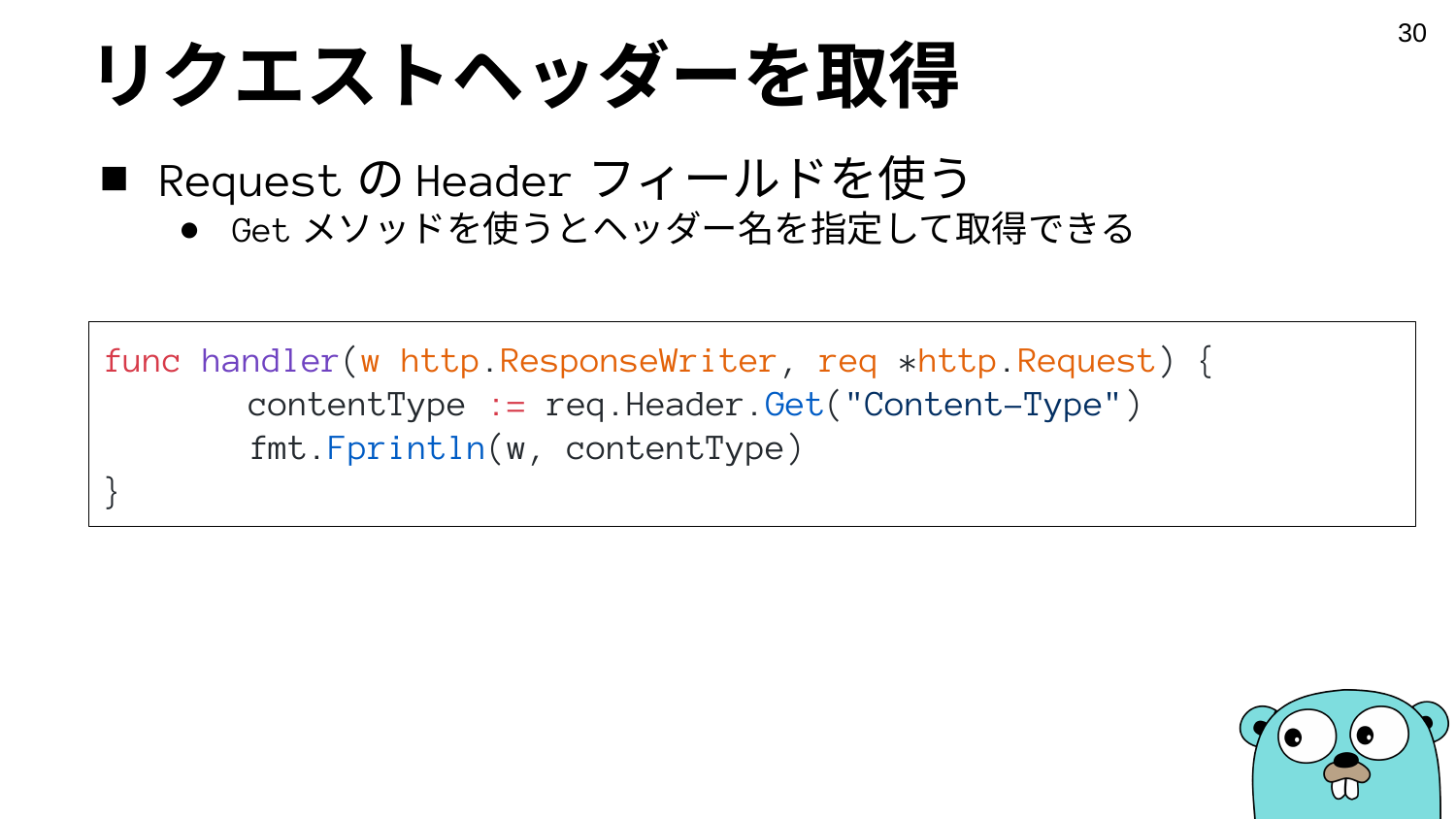

30
# リクエストヘッダーを取得
RequestのHeaderフィールドを使う
Getメソッドを使うとヘッダー名を指定して取得できる
func handler(w http.ResponseWriter, req *http.Request) {
	contentType := req.Header.Get("Content-Type")
	fmt.Fprintln(w, contentType)
}